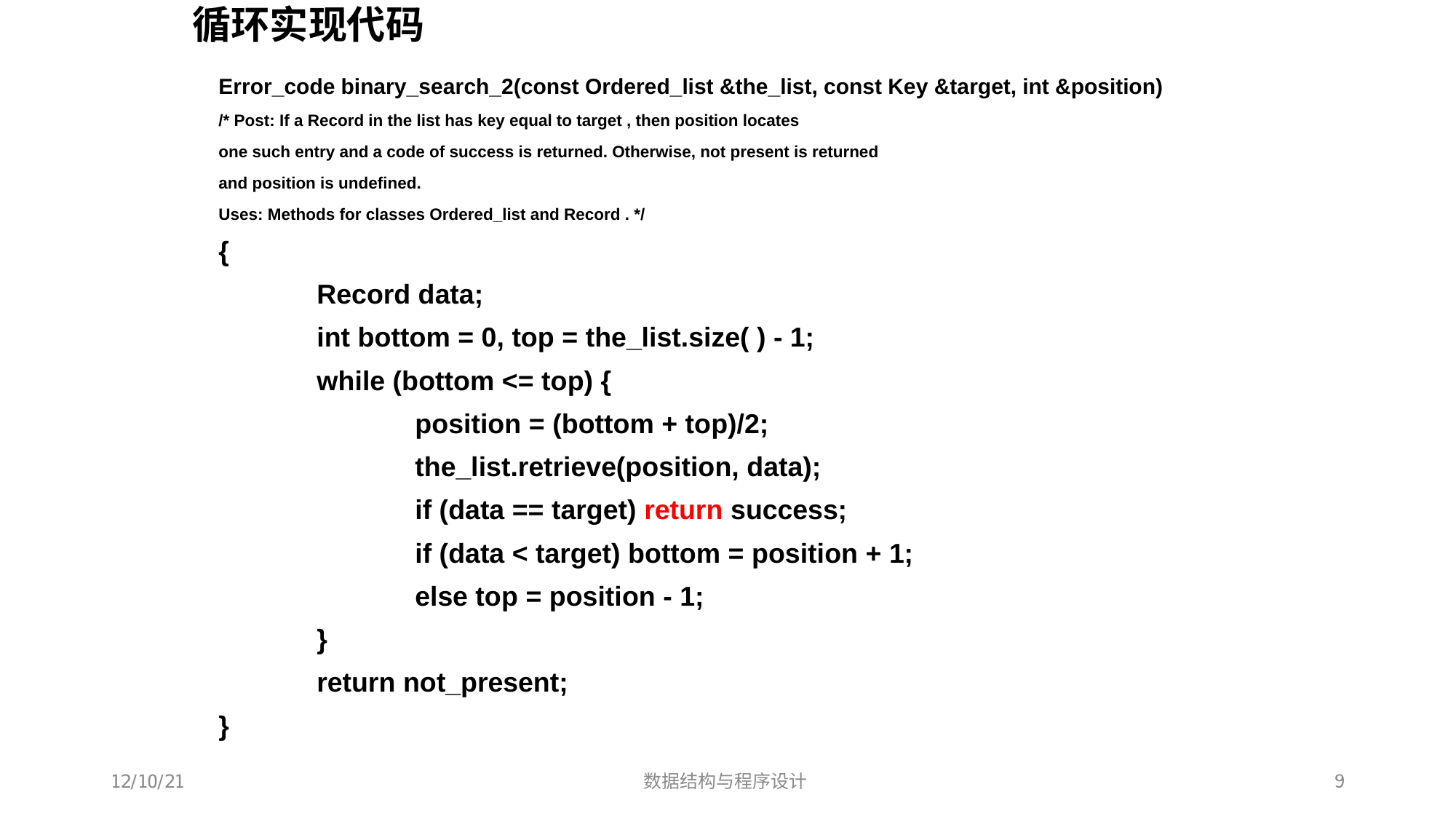

# 循环实现代码
Error_code binary_search_2(const Ordered_list &the_list, const Key &target, int &position)
/* Post: If a Record in the list has key equal to target , then position locates
one such entry and a code of success is returned. Otherwise, not present is returned
and position is undefined.
Uses: Methods for classes Ordered_list and Record . */
{
	Record data;
	int bottom = 0, top = the_list.size( ) - 1;
	while (bottom <= top) {
		position = (bottom + top)/2;
		the_list.retrieve(position, data);
		if (data == target) return success;
		if (data < target) bottom = position + 1;
		else top = position - 1;
	}
	return not_present;
}
12/10/21
数据结构与程序设计
9